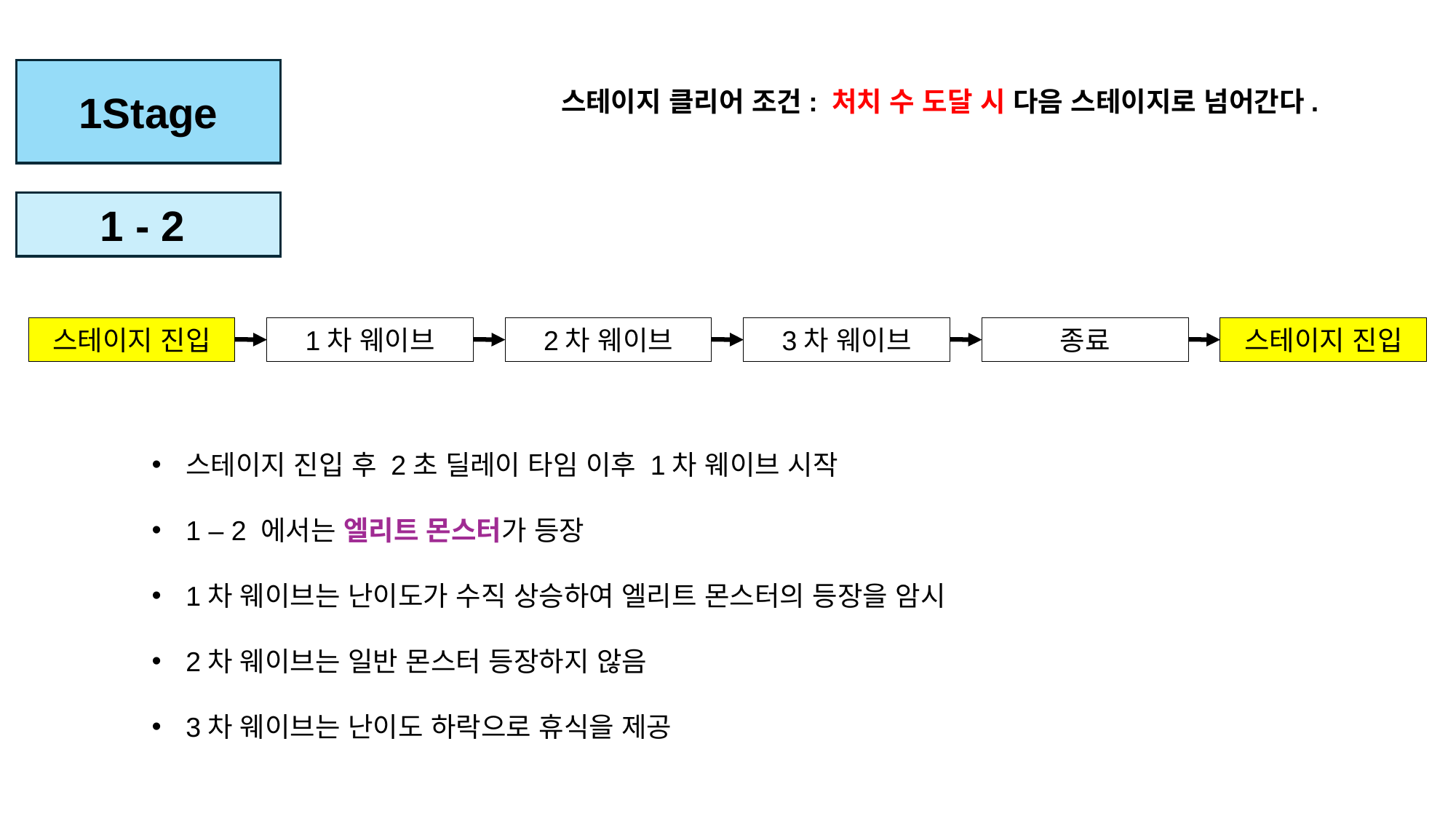

1Stage
스테이지 클리어 조건: 처치 수 도달 시 다음 스테이지로 넘어간다.
1 - 2
스테이지 진입
1차 웨이브
2차 웨이브
3차 웨이브
종료
스테이지 진입
스테이지 진입 후 2초 딜레이 타임 이후 1차 웨이브 시작
1 – 2 에서는 엘리트 몬스터가 등장
1차 웨이브는 난이도가 수직 상승하여 엘리트 몬스터의 등장을 암시
2차 웨이브는 일반 몬스터 등장하지 않음
3차 웨이브는 난이도 하락으로 휴식을 제공